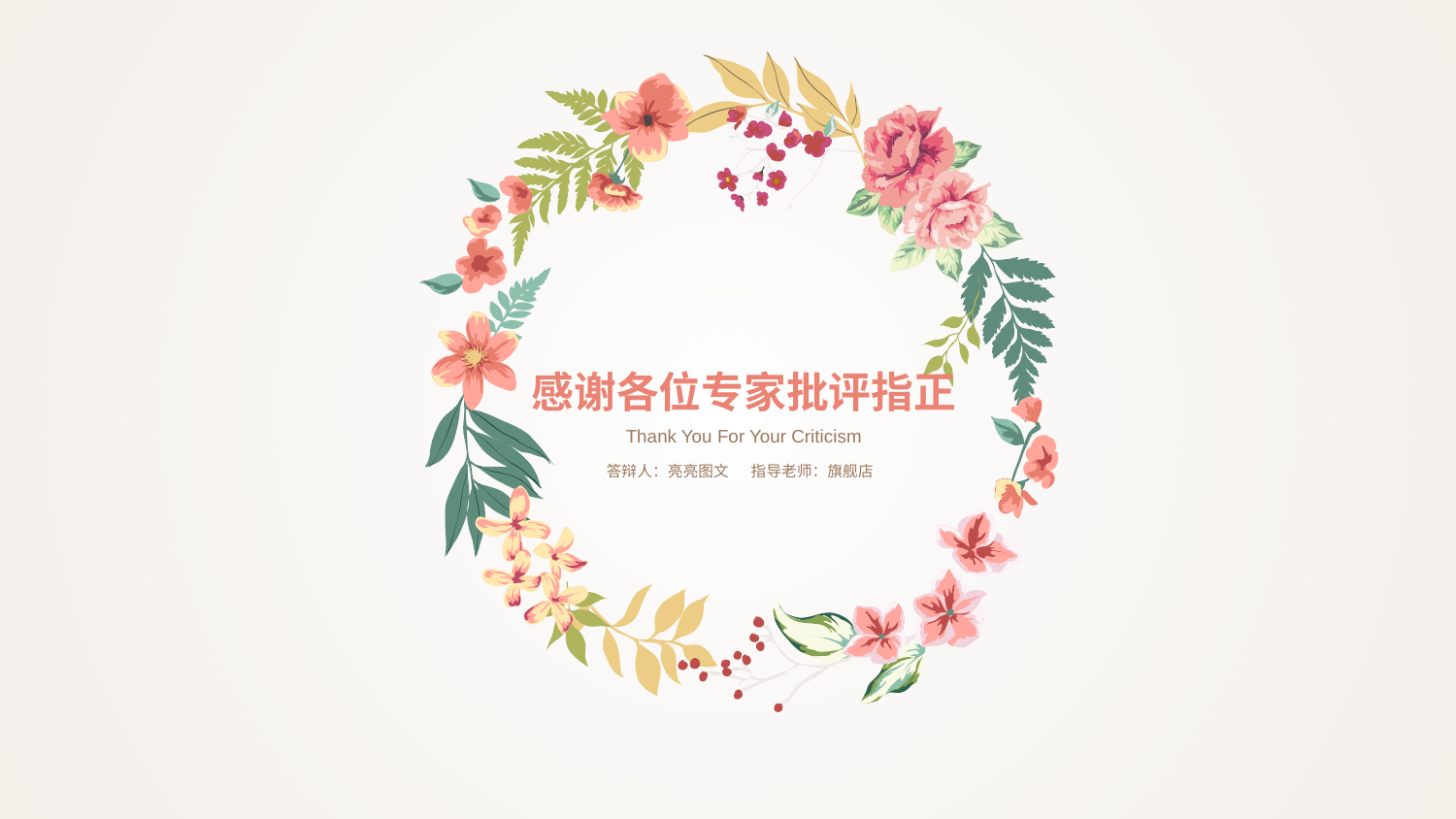

感谢各位专家批评指正
Thank You For Your Criticism
答辩人：亮亮图文
指导老师：旗舰店